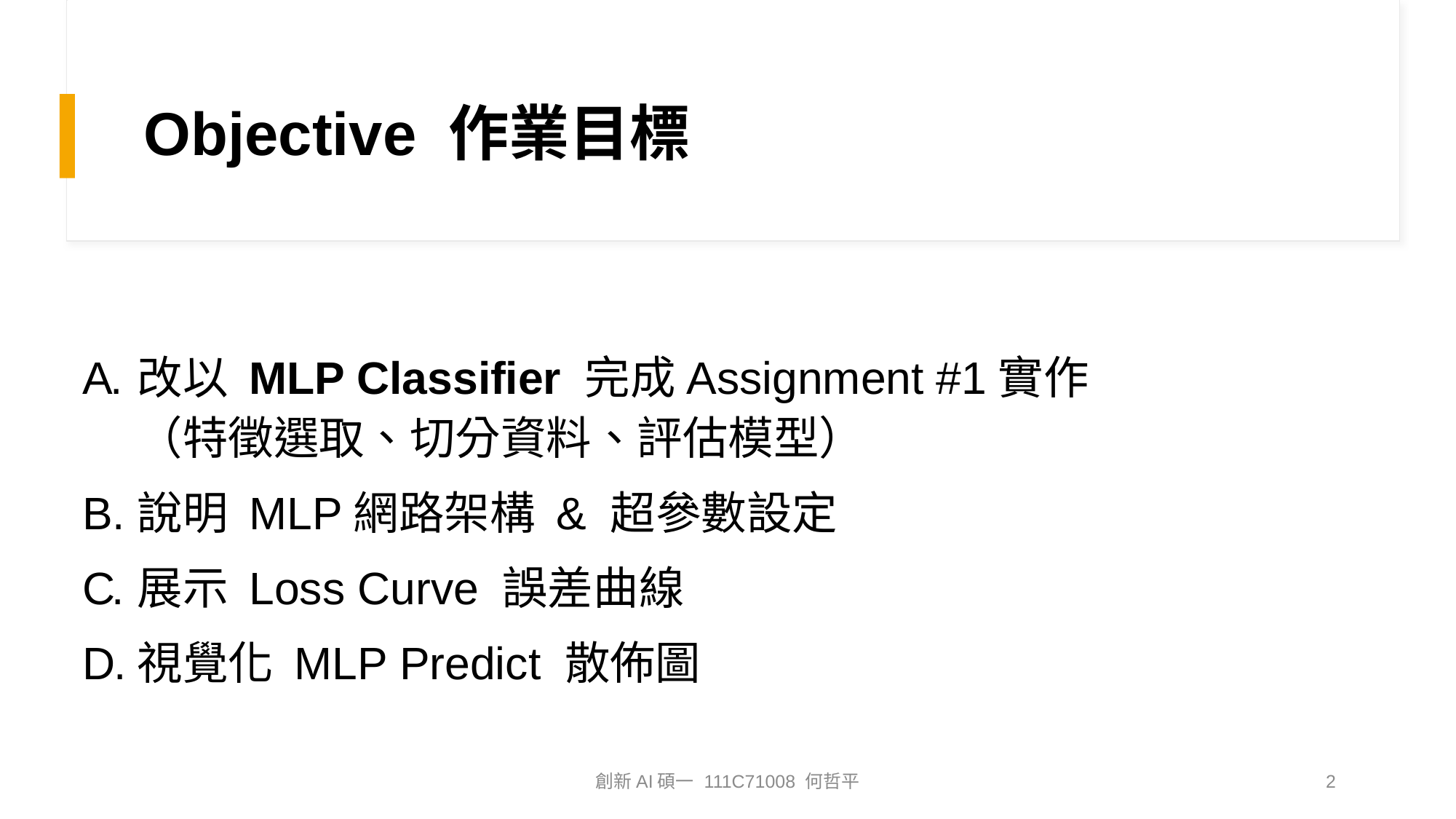

# Objective 作業目標

改以 MLP Classifier 完成Assignment #1實作
（特徵選取、切分資料、評估模型）
說明 MLP網路架構 & 超參數設定
展示 Loss Curve 誤差曲線
視覺化 MLP Predict 散佈圖
創新AI碩一 111C71008 何哲平
2